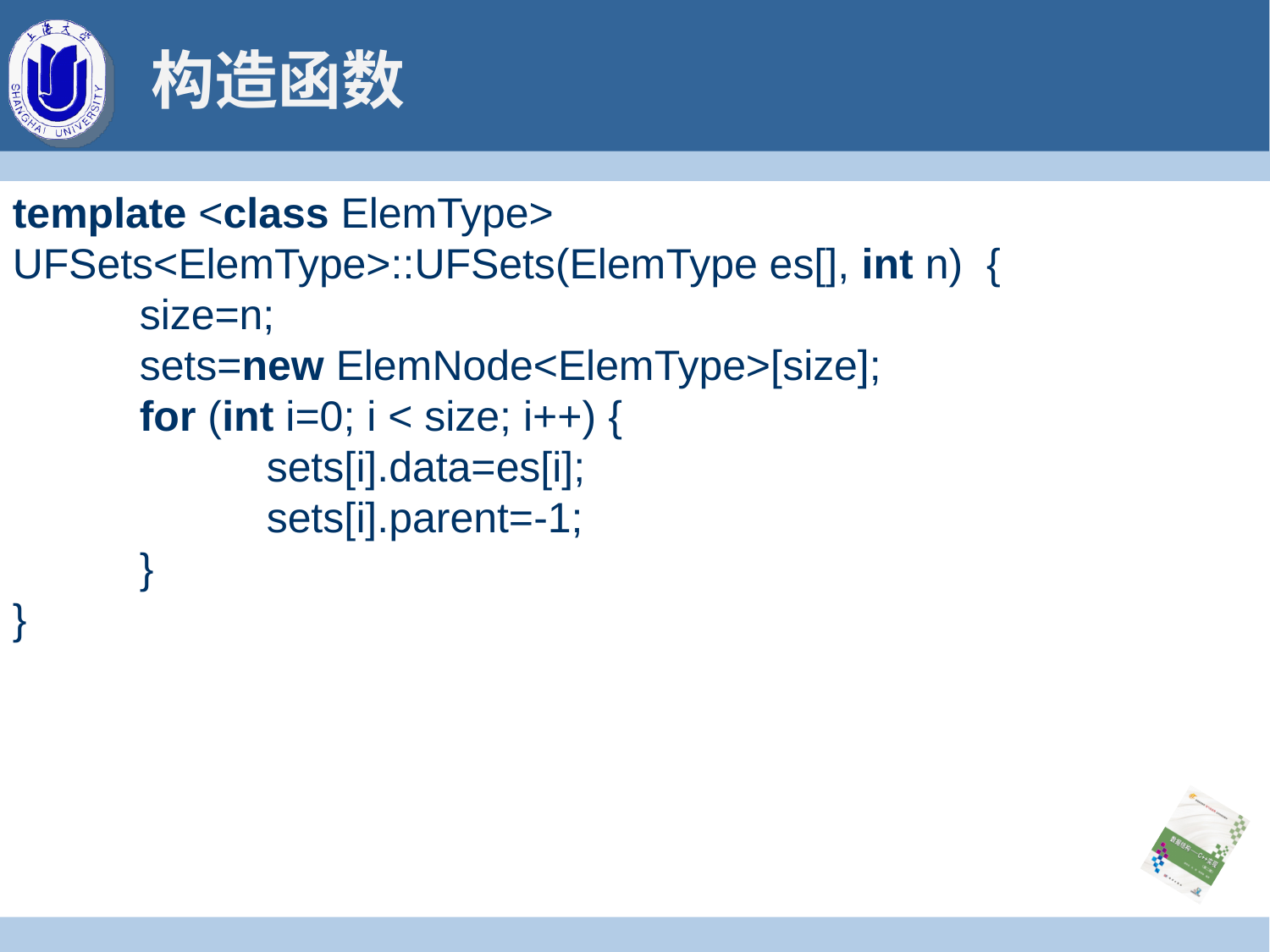

# 构造函数
template <class ElemType>
UFSets<ElemType>::UFSets(ElemType es[], int n)  {
	size=n;
	sets=new ElemNode<ElemType>[size];
	for (int i=0; i < size; i++) {
     		sets[i].data=es[i];
		sets[i].parent=-1;
  	}
}